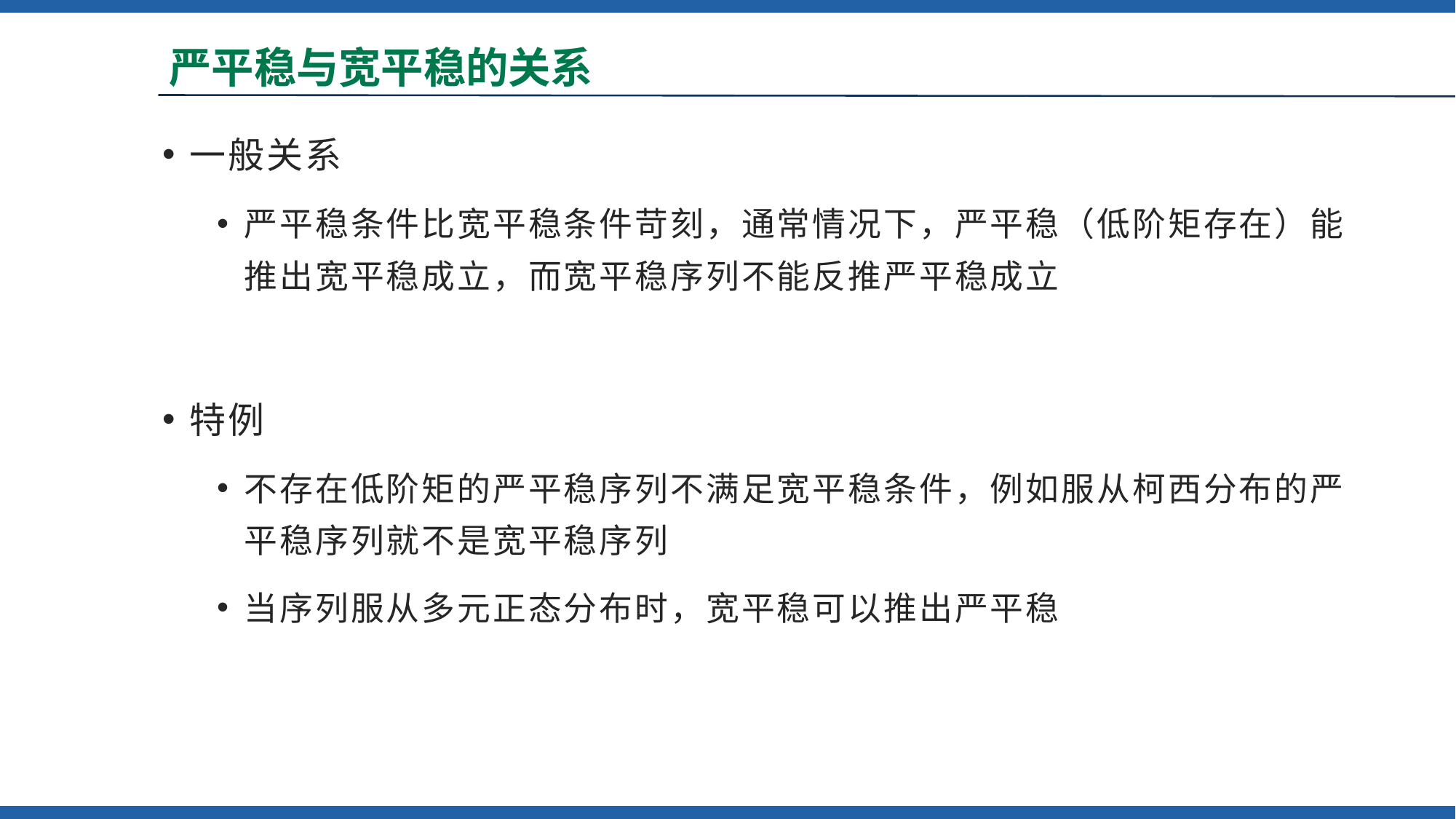

# 严平稳与宽平稳的关系
一般关系
严平稳条件比宽平稳条件苛刻，通常情况下，严平稳（低阶矩存在）能推出宽平稳成立，而宽平稳序列不能反推严平稳成立

特例
不存在低阶矩的严平稳序列不满足宽平稳条件，例如服从柯西分布的严平稳序列就不是宽平稳序列
当序列服从多元正态分布时，宽平稳可以推出严平稳